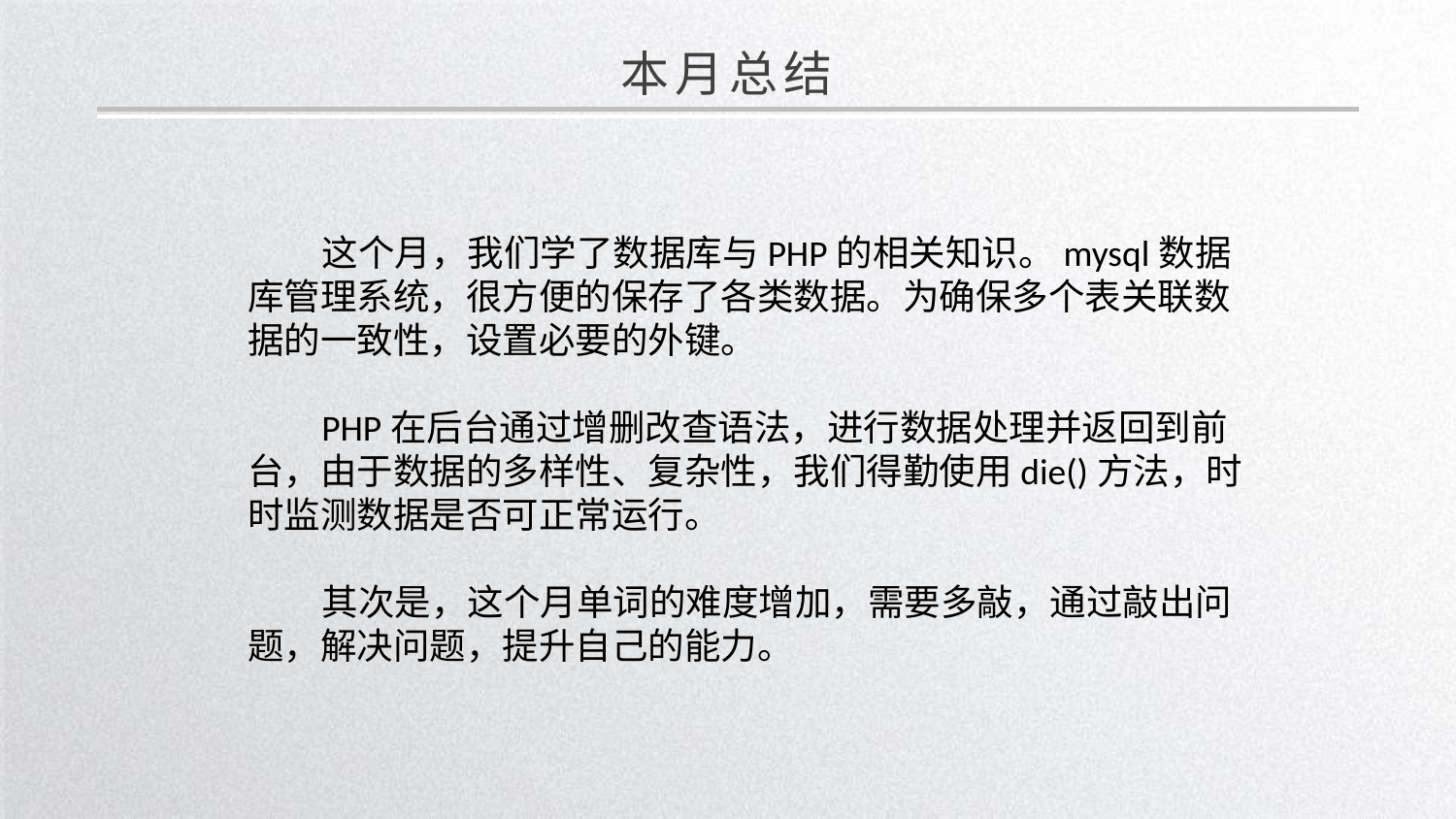

本月总结

        这个月，我们学了数据库与PHP的相关知识。mysql数据库管理系统，很方便的保存了各类数据。为确保多个表关联数据的一致性，设置必要的外键。

         PHP在后台通过增删改查语法，进行数据处理并返回到前台，由于数据的多样性、复杂性，我们得勤使用die()方法，时时监测数据是否可正常运行。

        其次是，这个月单词的难度增加，需要多敲，通过敲出问题，解决问题，提升自己的能力。